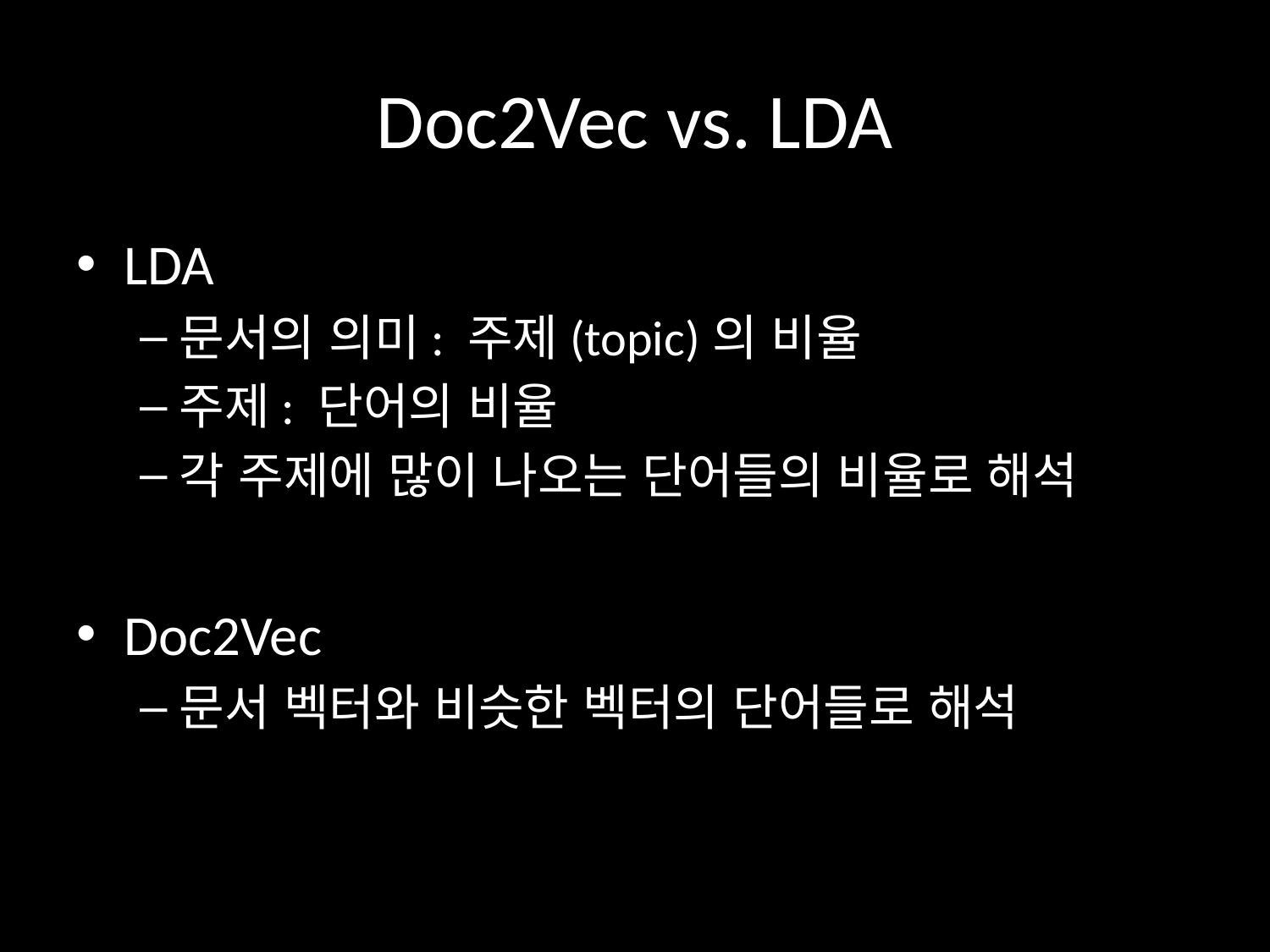

# Doc2Vec vs. LDA
LDA
문서의 의미: 주제(topic)의 비율
주제: 단어의 비율
각 주제에 많이 나오는 단어들의 비율로 해석

Doc2Vec
문서 벡터와 비슷한 벡터의 단어들로 해석